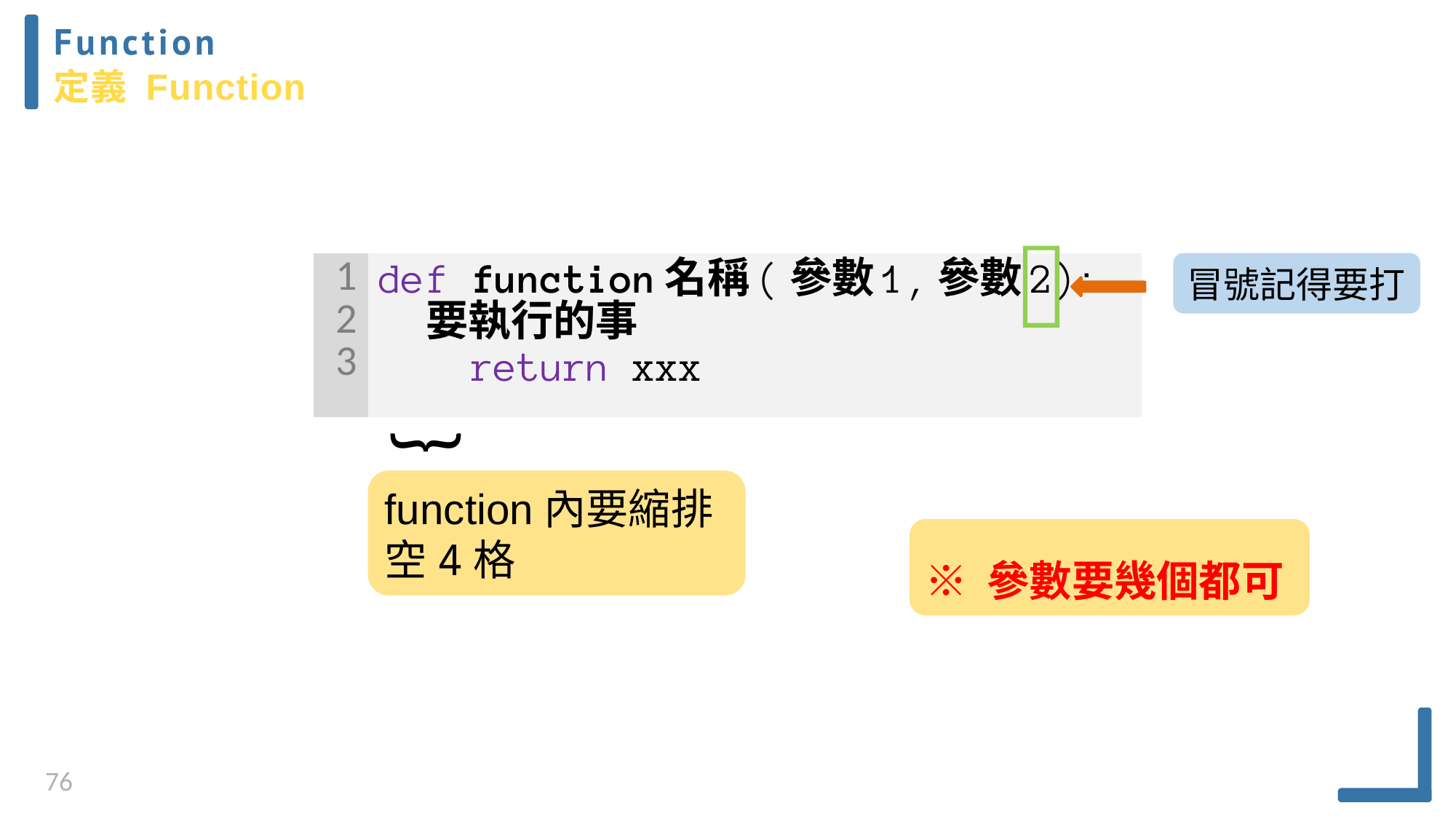

Function
定義 Function

| 1 23 | def function名稱(參數1,參數2): 要執行的事 return xxx |
| --- | --- |
冒號記得要打

}
function內要縮排
空4格
※ 參數要幾個都可

76